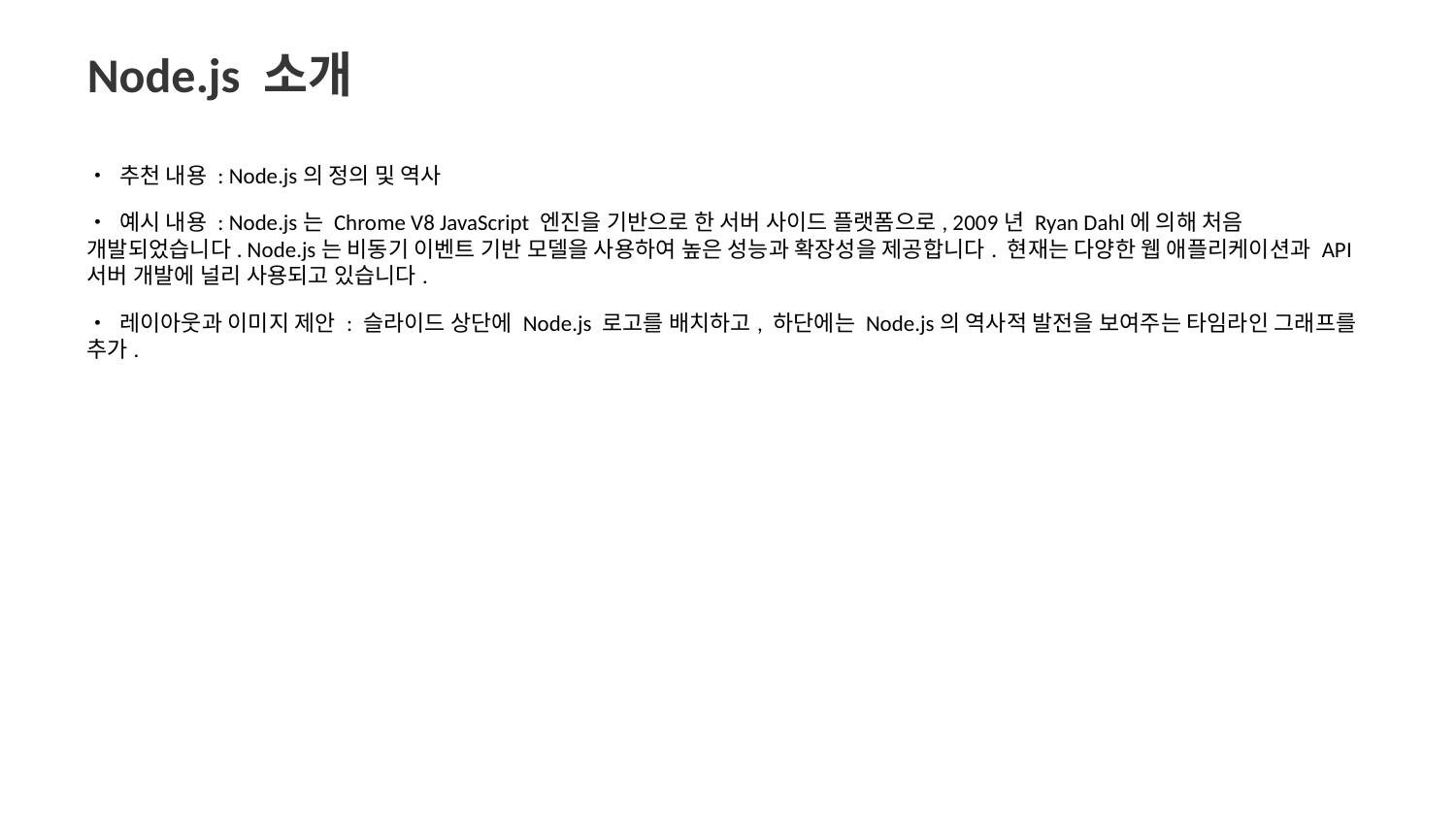

Node.js 소개
• 추천 내용 : Node.js의 정의 및 역사
• 예시 내용 : Node.js는 Chrome V8 JavaScript 엔진을 기반으로 한 서버 사이드 플랫폼으로, 2009년 Ryan Dahl에 의해 처음 개발되었습니다. Node.js는 비동기 이벤트 기반 모델을 사용하여 높은 성능과 확장성을 제공합니다. 현재는 다양한 웹 애플리케이션과 API 서버 개발에 널리 사용되고 있습니다.
• 레이아웃과 이미지 제안 : 슬라이드 상단에 Node.js 로고를 배치하고, 하단에는 Node.js의 역사적 발전을 보여주는 타임라인 그래프를 추가.